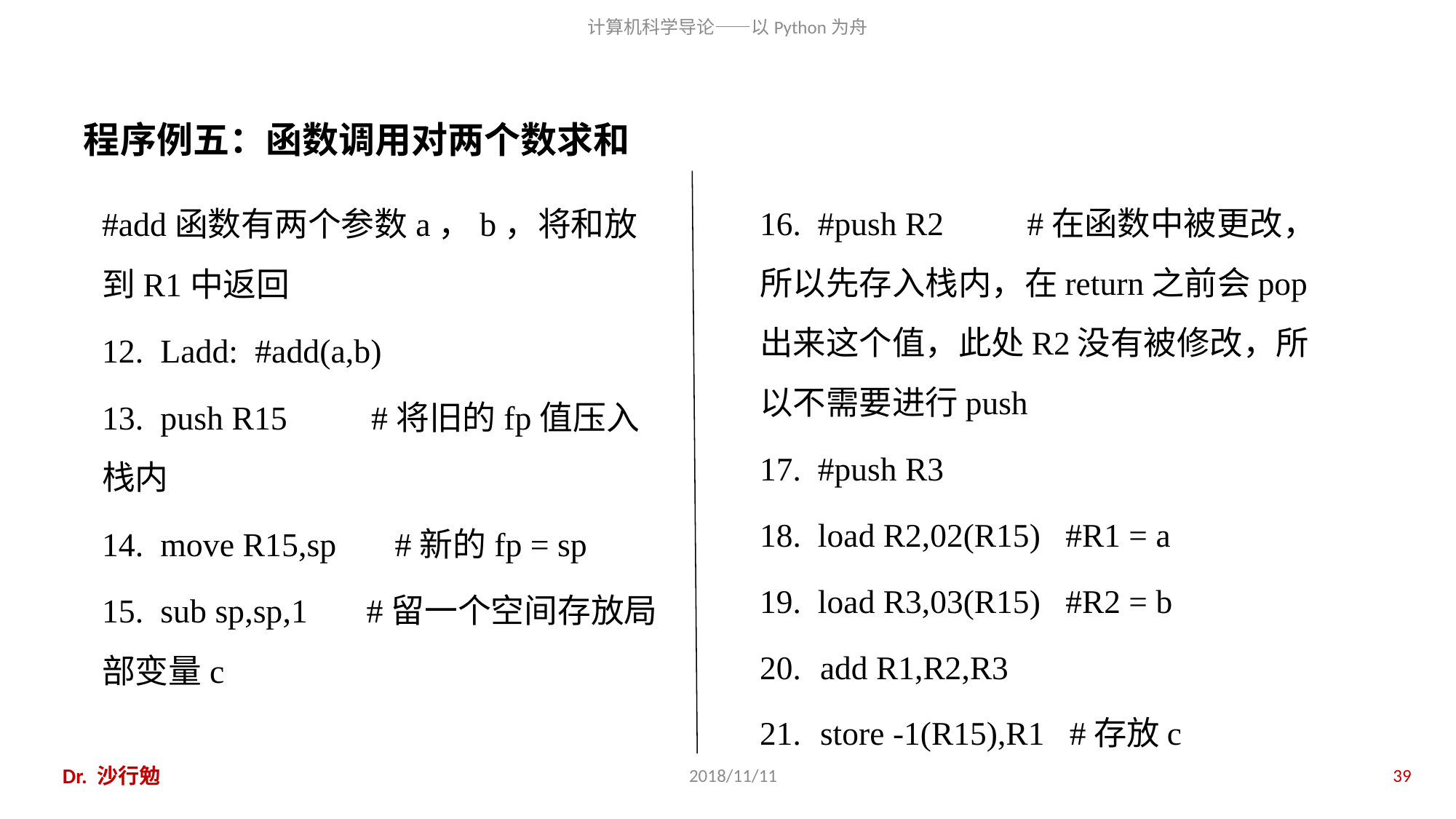

程序例五：函数调用对两个数求和
#add函数有两个参数a，b，将和放到R1中返回
12.  Ladd:  #add(a,b)
13.  push R15          #将旧的fp值压入栈内
14.  move R15,sp       #新的fp = sp
15.  sub sp,sp,1       #留一个空间存放局部变量c
16.  #push R2          #在函数中被更改，所以先存入栈内，在return之前会pop出来这个值，此处R2没有被修改，所以不需要进行push
17.  #push R3
18.  load R2,02(R15)   #R1 = a
19.  load R3,03(R15)   #R2 = b
add R1,R2,R3
store -1(R15),R1   #存放c
Dr. 沙行勉
2018/11/11
39